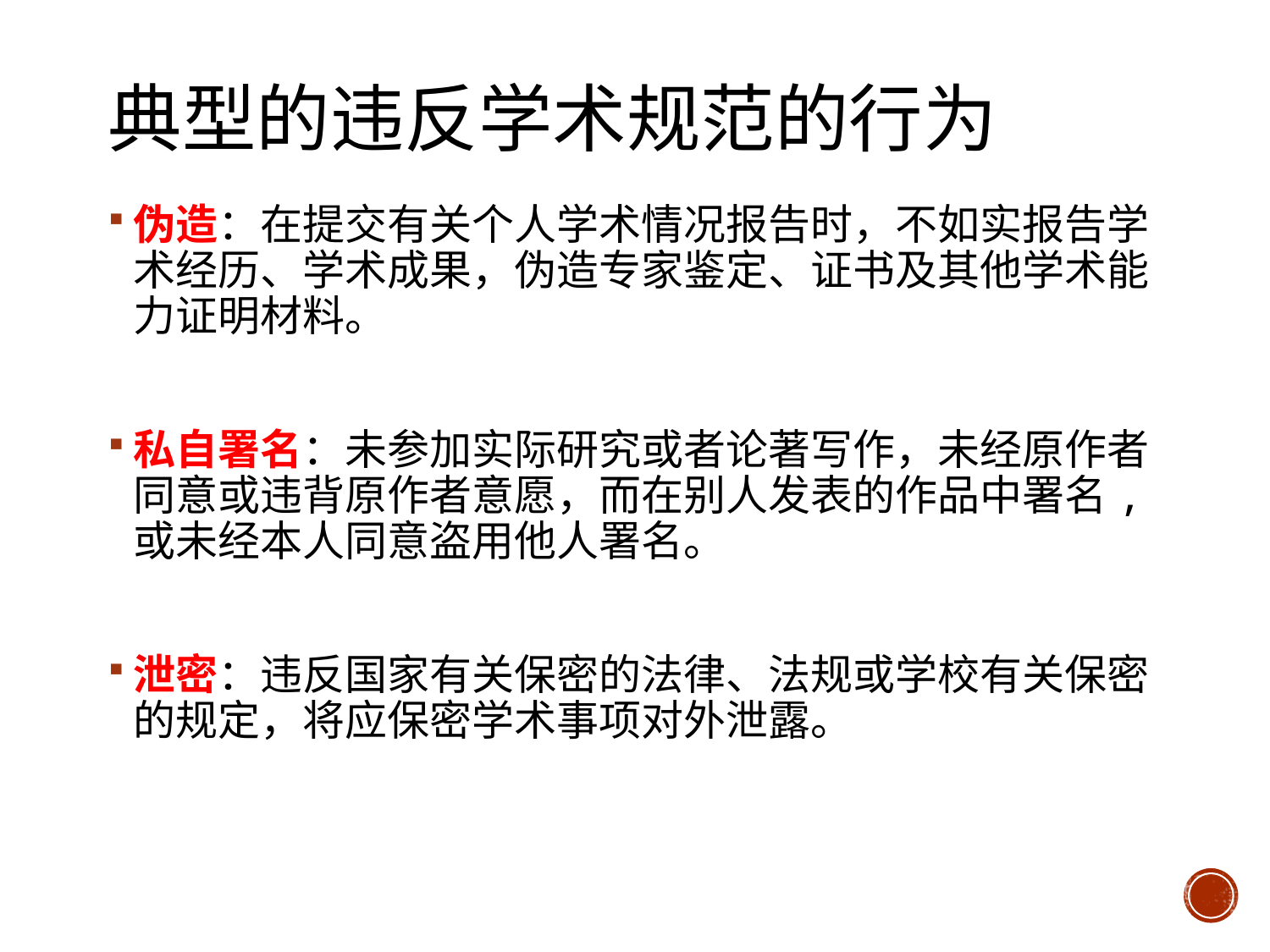

# 典型的违反学术规范的行为
伪造：在提交有关个人学术情况报告时，不如实报告学术经历、学术成果，伪造专家鉴定、证书及其他学术能力证明材料。

私自署名：未参加实际研究或者论著写作，未经原作者同意或违背原作者意愿，而在别人发表的作品中署名,或未经本人同意盗用他人署名。

泄密：违反国家有关保密的法律、法规或学校有关保密的规定，将应保密学术事项对外泄露。